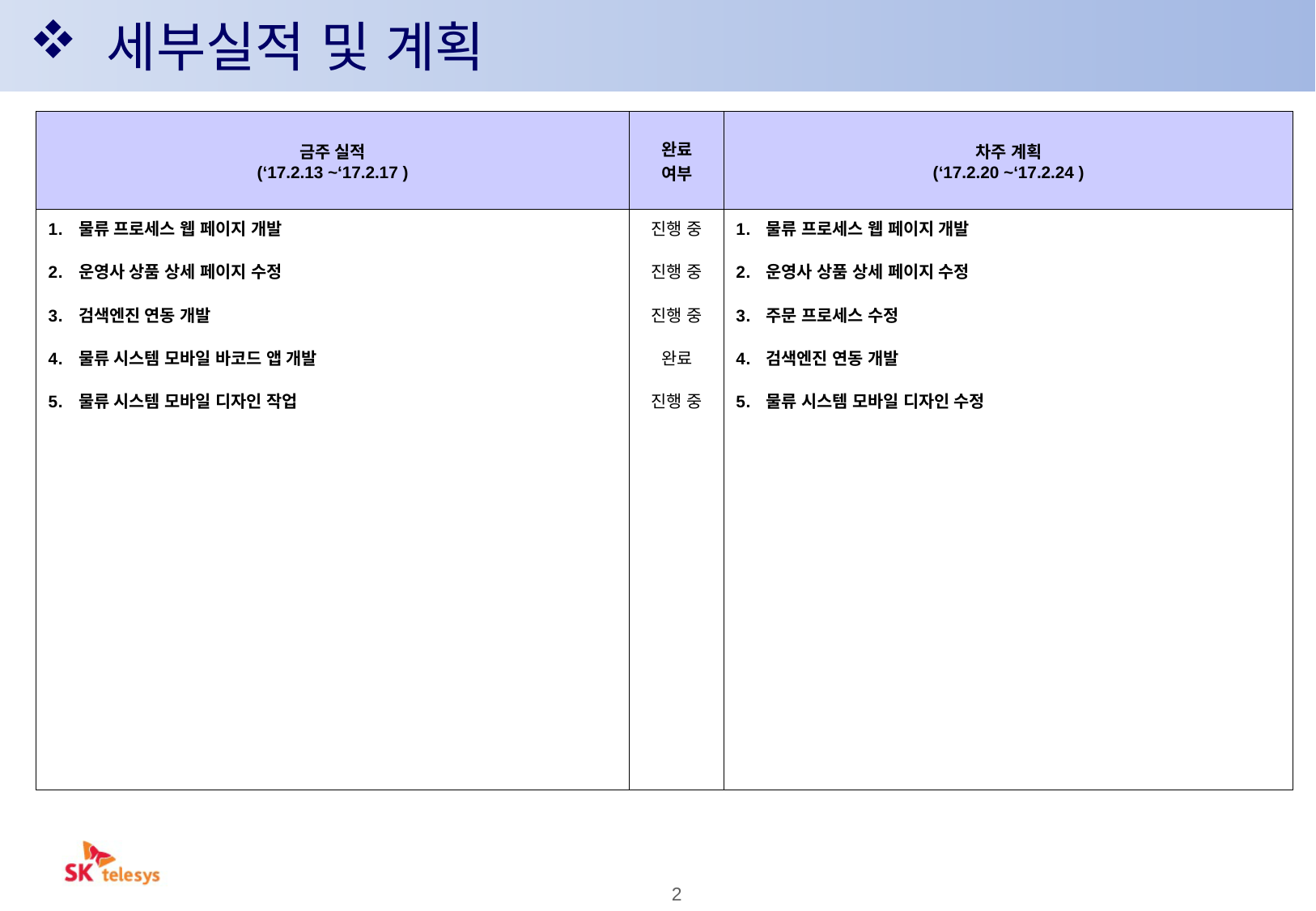

세부실적 및 계획
| 금주 실적 (‘17.2.13 ~‘17.2.17 ) | 완료 여부 | 차주 계획 (‘17.2.20 ~‘17.2.24 ) |
| --- | --- | --- |
| 물류 프로세스 웹 페이지 개발 운영사 상품 상세 페이지 수정 검색엔진 연동 개발 물류 시스템 모바일 바코드 앱 개발 물류 시스템 모바일 디자인 작업 | 진행 중 진행 중 진행 중 완료 진행 중 | 물류 프로세스 웹 페이지 개발 운영사 상품 상세 페이지 수정 주문 프로세스 수정 검색엔진 연동 개발 물류 시스템 모바일 디자인 수정 |